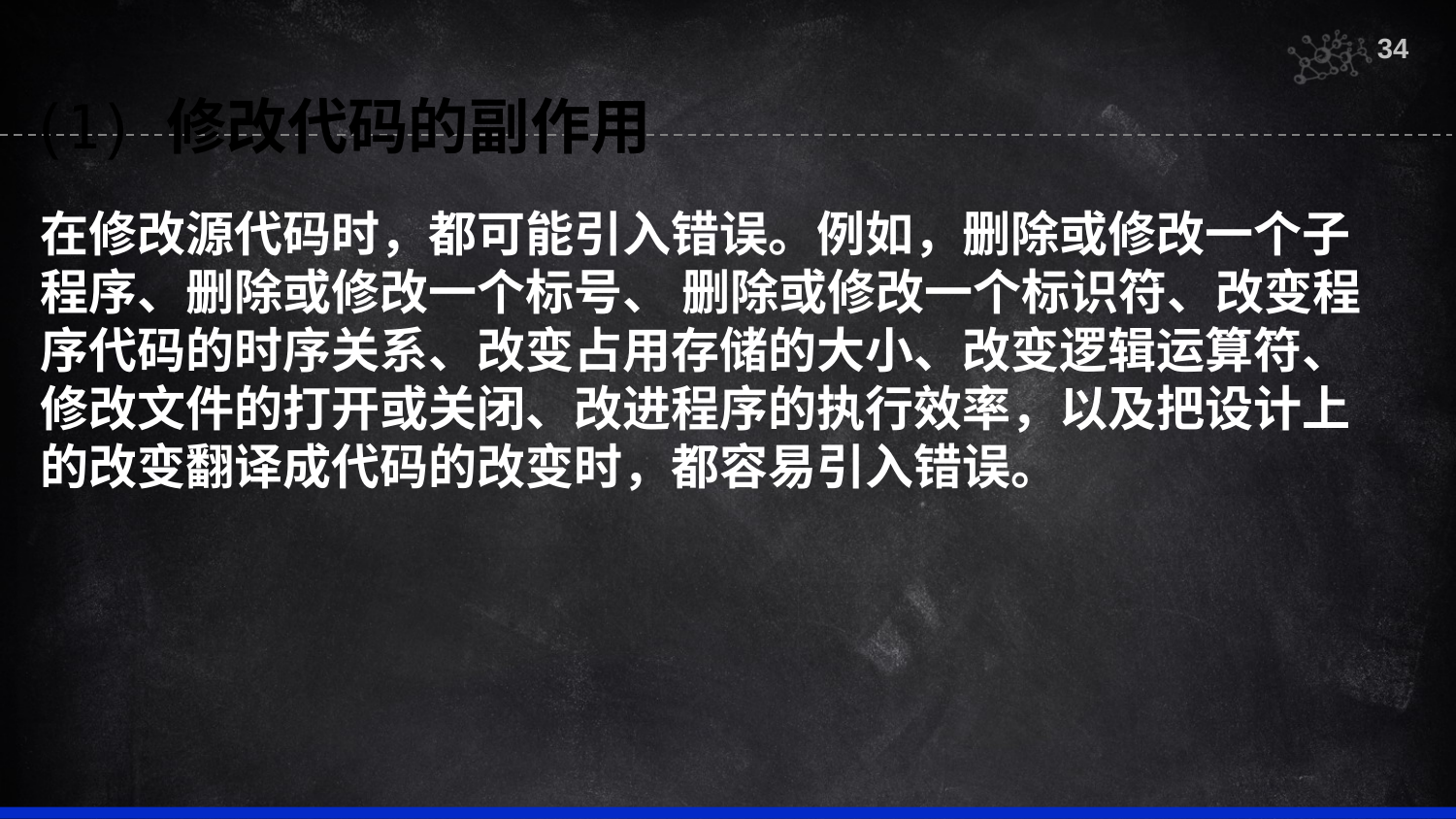

34
(1) 修改代码的副作用

在修改源代码时，都可能引入错误。例如，删除或修改一个子程序、删除或修改一个标号、 删除或修改一个标识符、改变程序代码的时序关系、改变占用存储的大小、改变逻辑运算符、修改文件的打开或关闭、改进程序的执行效率，以及把设计上的改变翻译成代码的改变时，都容易引入错误。